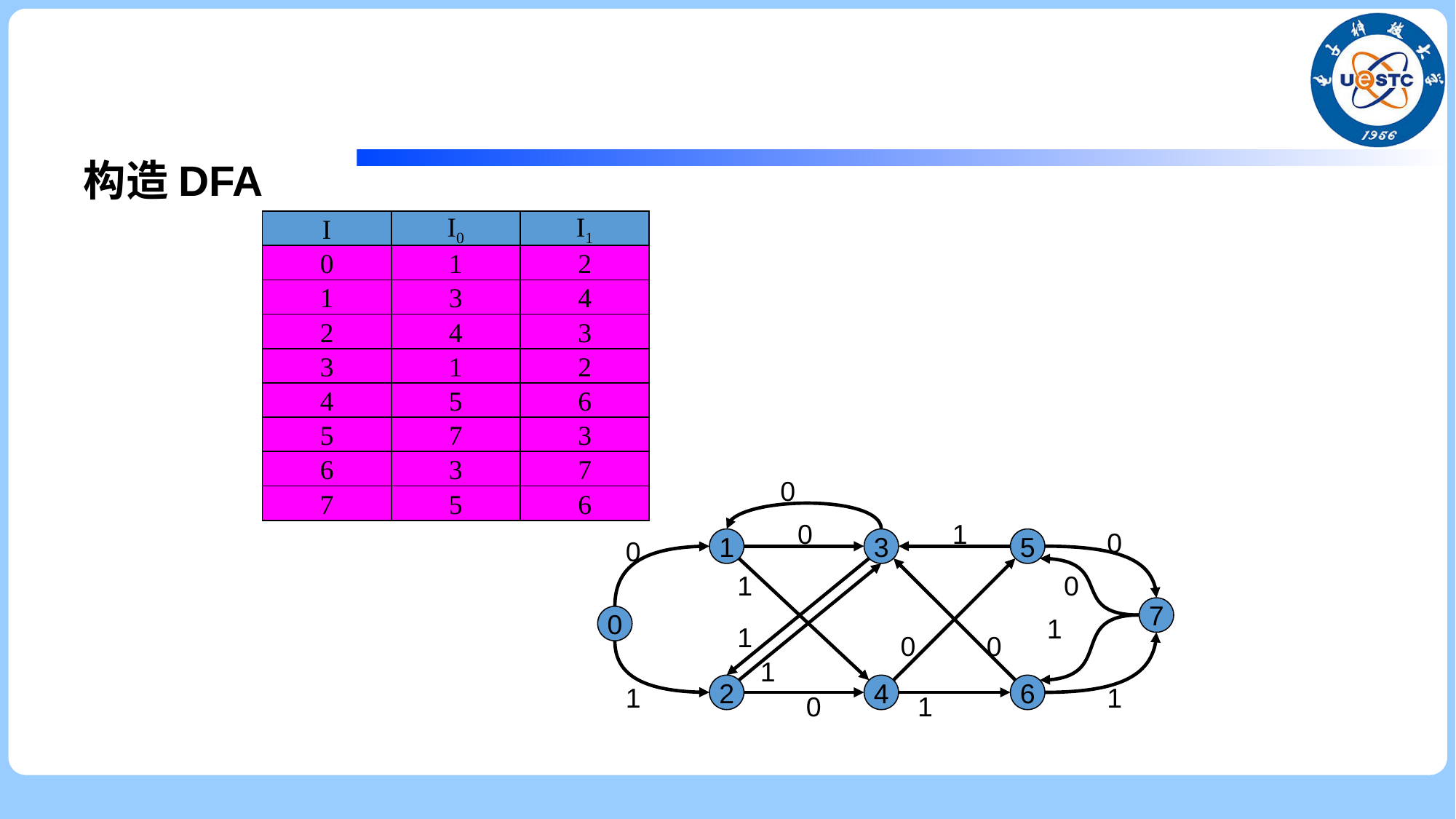

#
 构造DFA
I
I0
I1
0
1
2
1
3
4
2
4
3
3
1
2
4
5
6
5
7
3
6
3
7
7
5
6
0
1
2
1
3
4
2
4
3
3
1
2
4
5
6
5
7
3
6
3
7
0
1
7
5
6
0
3
1
4
1
0
7
0
1
0
1
2
5
0
6
1
0
1
0
1
1
0